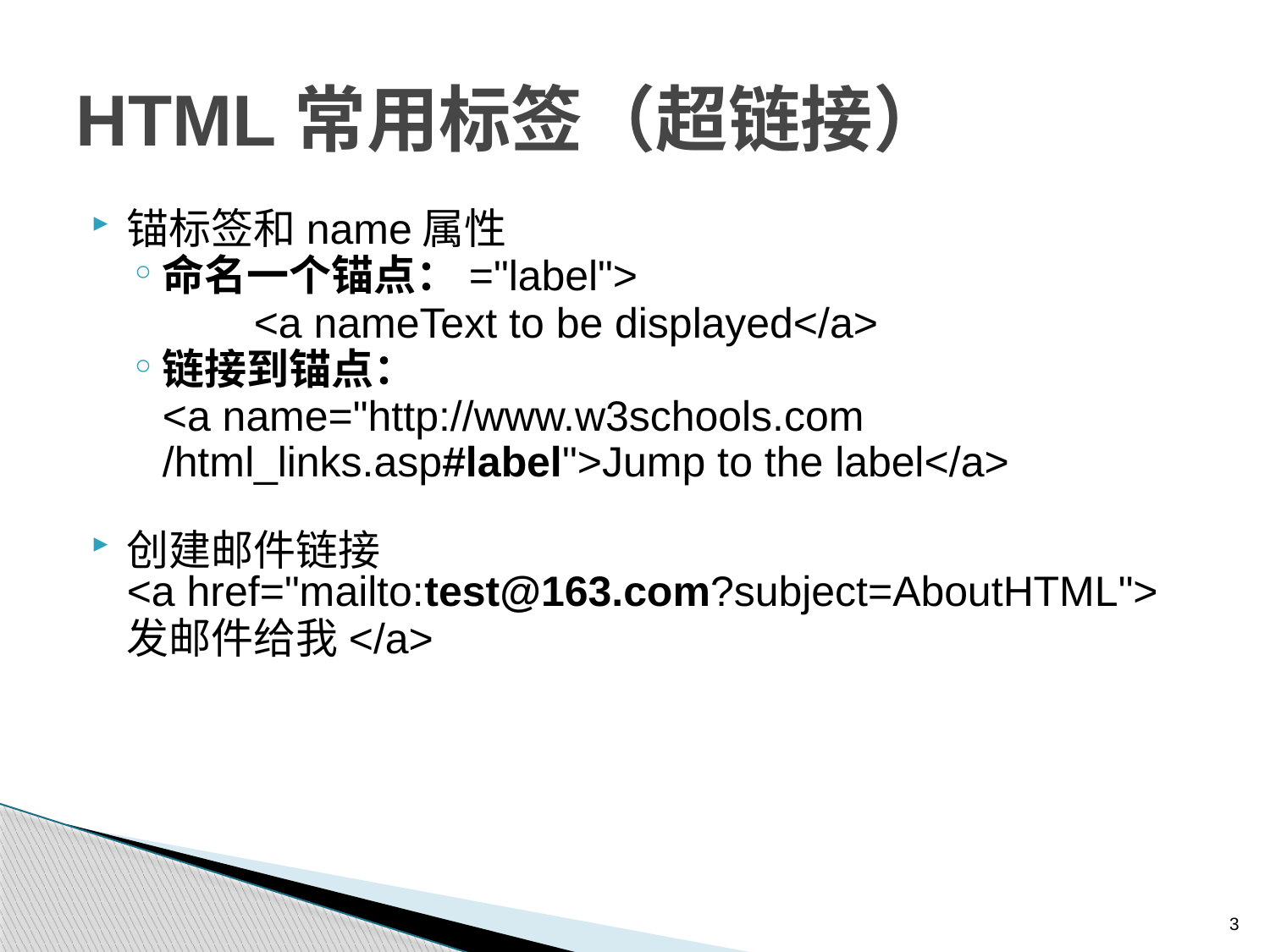

# HTML常用标签（超链接）
锚标签和name属性
命名一个锚点：="label">
		<a nameText to be displayed</a>
链接到锚点：
	<a name="http://www.w3schools.com
	/html_links.asp#label">Jump to the label</a>
创建邮件链接
<a href="mailto:test@163.com?subject=AboutHTML">
	发邮件给我</a>

3